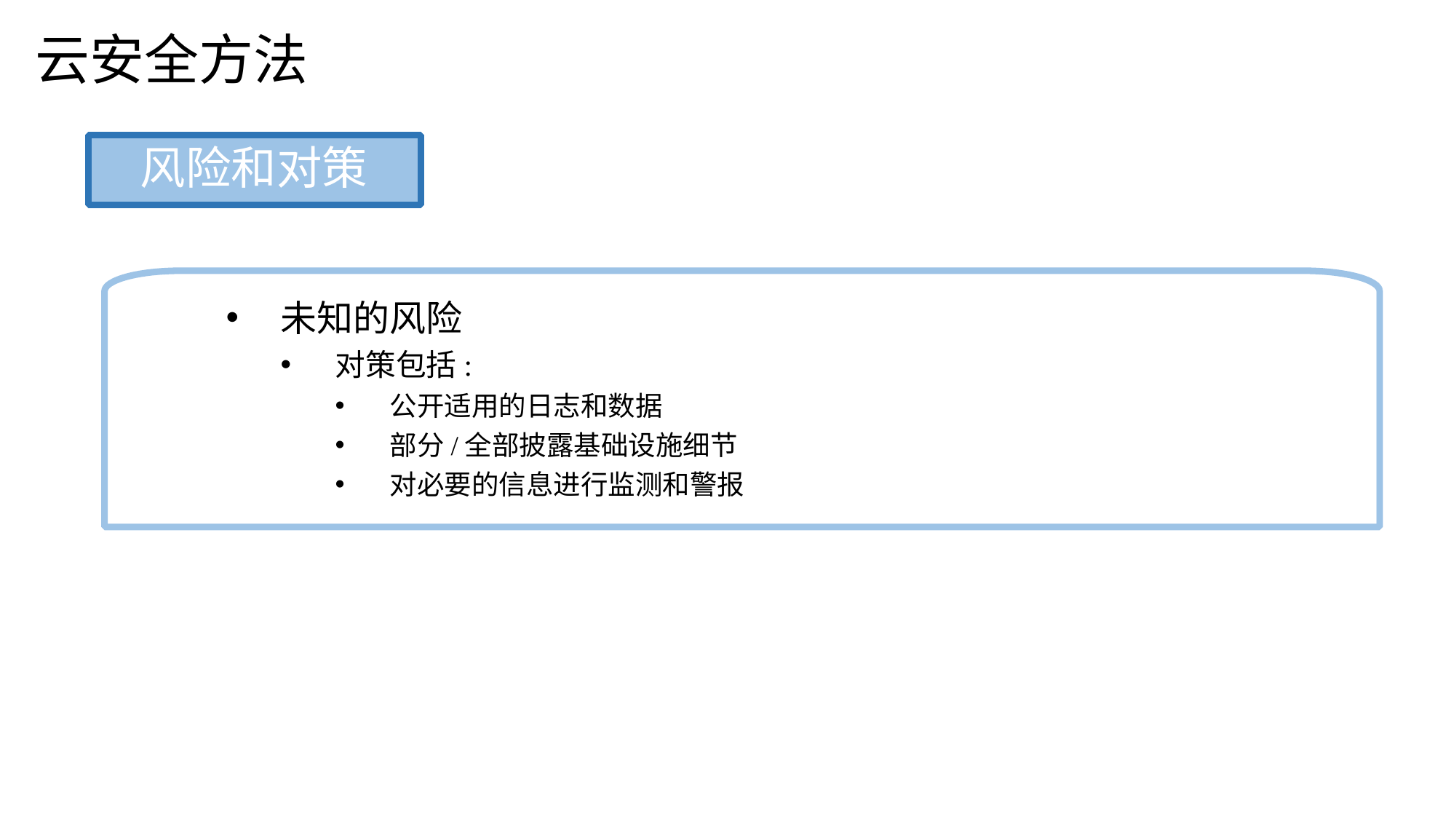

云安全方法

风险和对策
未知的风险
对策包括:
公开适用的日志和数据
部分/全部披露基础设施细节
对必要的信息进行监测和警报